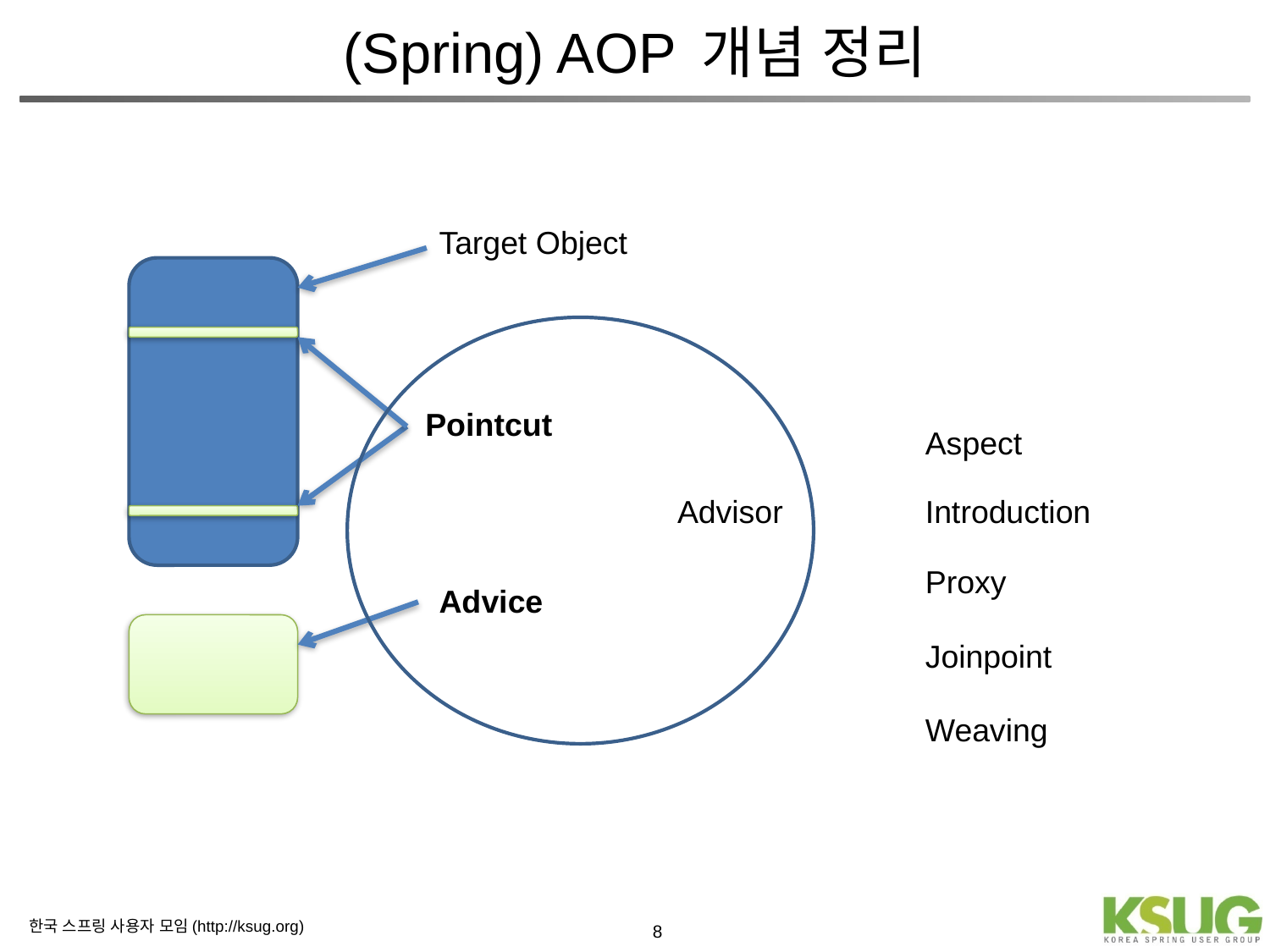

# (Spring) AOP 개념 정리
Target Object

Pointcut
Aspect
Advisor
Introduction

Proxy
Advice

Joinpoint
Weaving